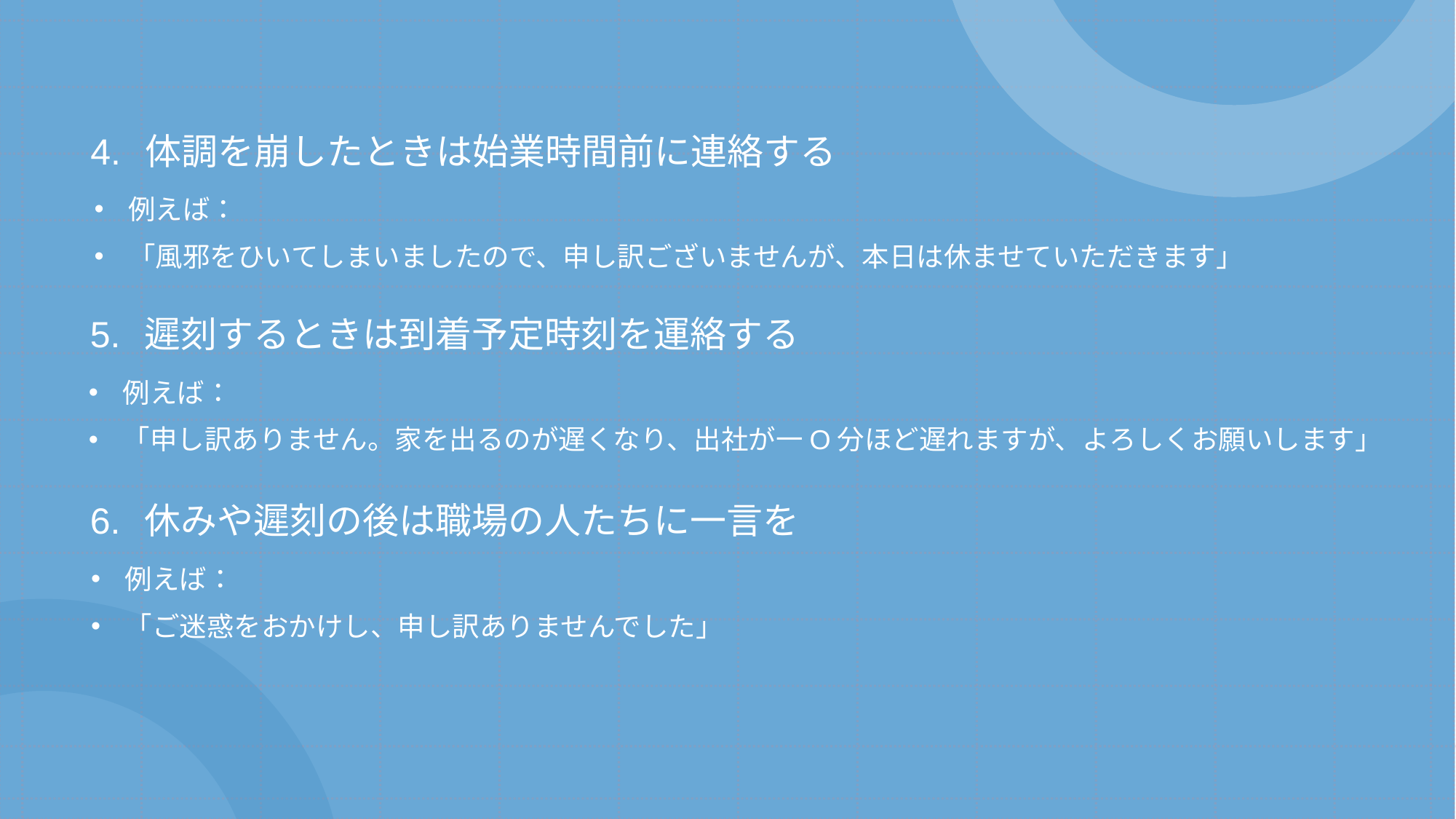

体調を崩したときは始業時間前に連絡する
例えば：
「風邪をひいてしまいましたので、申し訳ございませんが、本日は休ませていただきます」
遲刻するときは到着予定時刻を運絡する
例えば：
「申し訳ありません。家を出るのが遅くなり、出社が一O分ほど遅れますが、よろしくお願いします」
休みや遲刻の後は職場の人たちに一言を
例えば：
「ご迷惑をおかけし、申し訳ありませんでした」